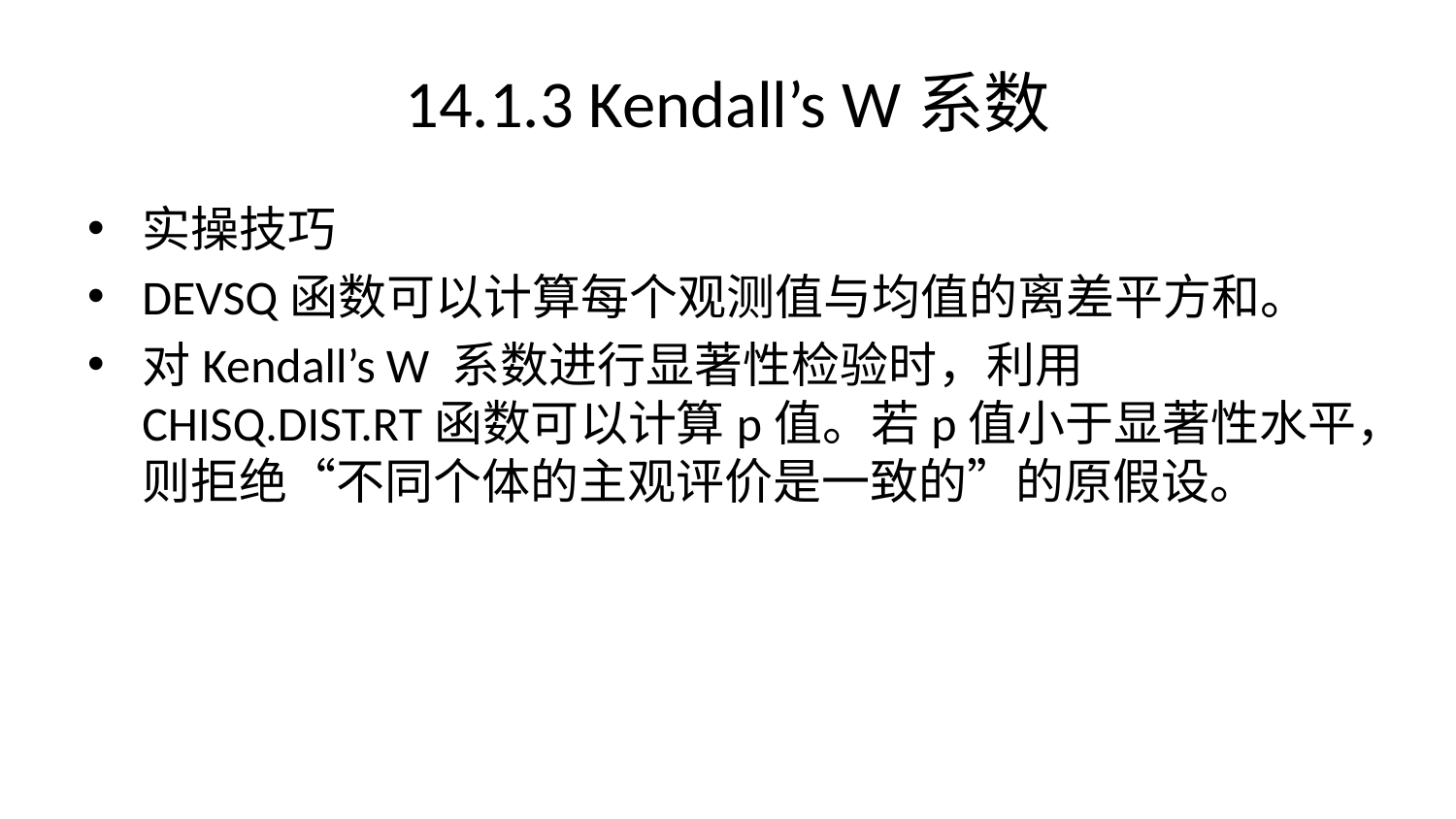

# 14.1.3 Kendall’s W系数
实操技巧
DEVSQ函数可以计算每个观测值与均值的离差平方和。
对Kendall’s W 系数进行显著性检验时，利用CHISQ.DIST.RT函数可以计算p值。若p值小于显著性水平，则拒绝“不同个体的主观评价是一致的”的原假设。